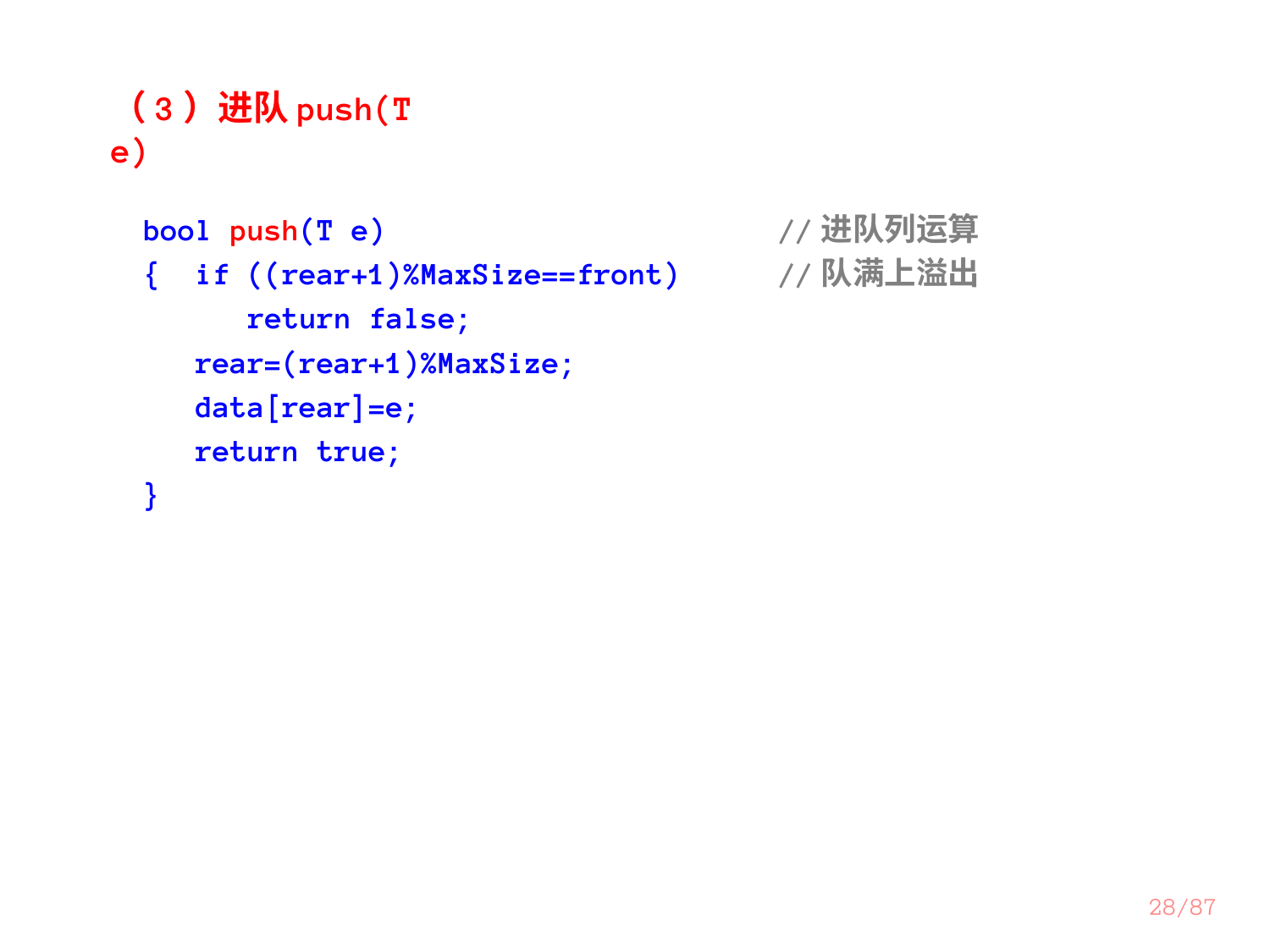

（3）进队push(T e)
bool push(T e)				//进队列运算
{  if ((rear+1)%MaxSize==front)	//队满上溢出
      return false;
   rear=(rear+1)%MaxSize;
   data[rear]=e;
   return true;
}
28/87